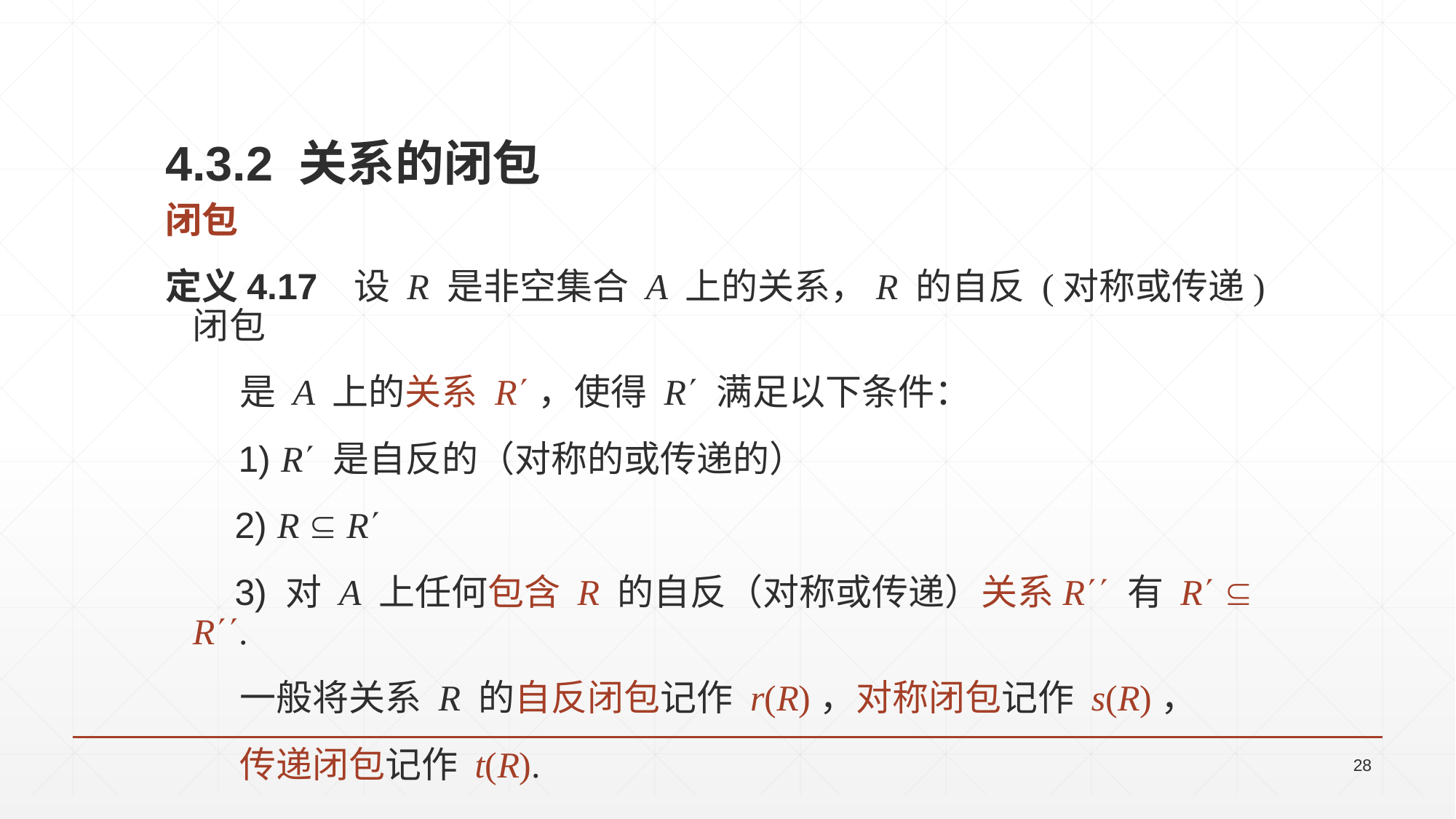

4.3.2 关系的闭包
闭包
定义4.17   设 R 是非空集合 A 上的关系，R 的自反 (对称或传递) 闭包
        是 A 上的关系 R′，使得 R′ 满足以下条件：
        1) R′ 是自反的（对称的或传递的）
       2) R ⊆ R′
       3) 对 A 上任何包含 R 的自反（对称或传递）关系R′′ 有 R′ ⊆ R′′.
        一般将关系 R 的自反闭包记作 r(R)，对称闭包记作 s(R)，
        传递闭包记作 t(R).

28